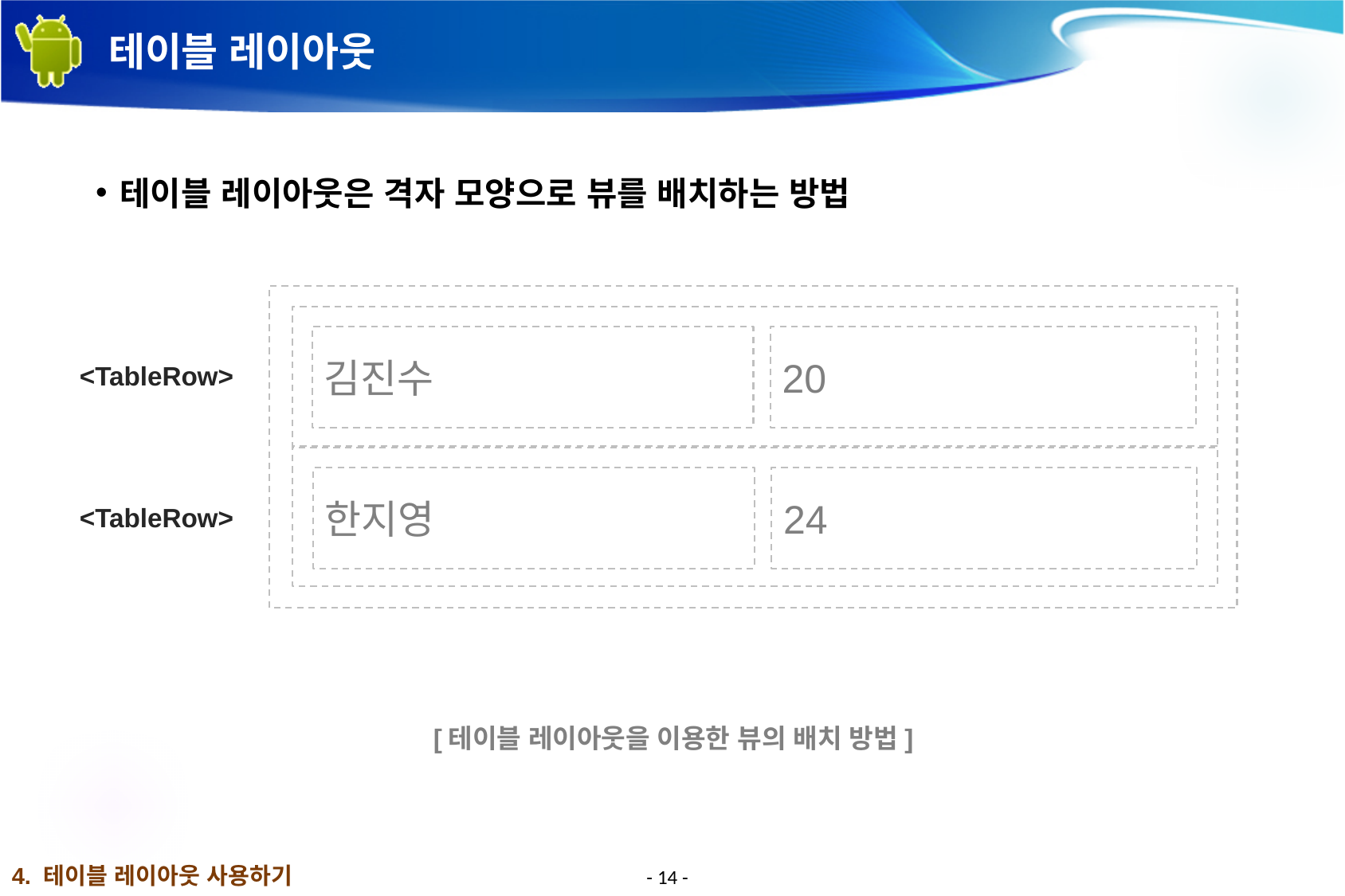

# 테이블 레이아웃
테이블 레이아웃은 격자 모양으로 뷰를 배치하는 방법

김진수
20
<TableRow>

한지영
24
<TableRow>
[테이블 레이아웃을 이용한 뷰의 배치 방법]
4. 테이블 레이아웃 사용하기